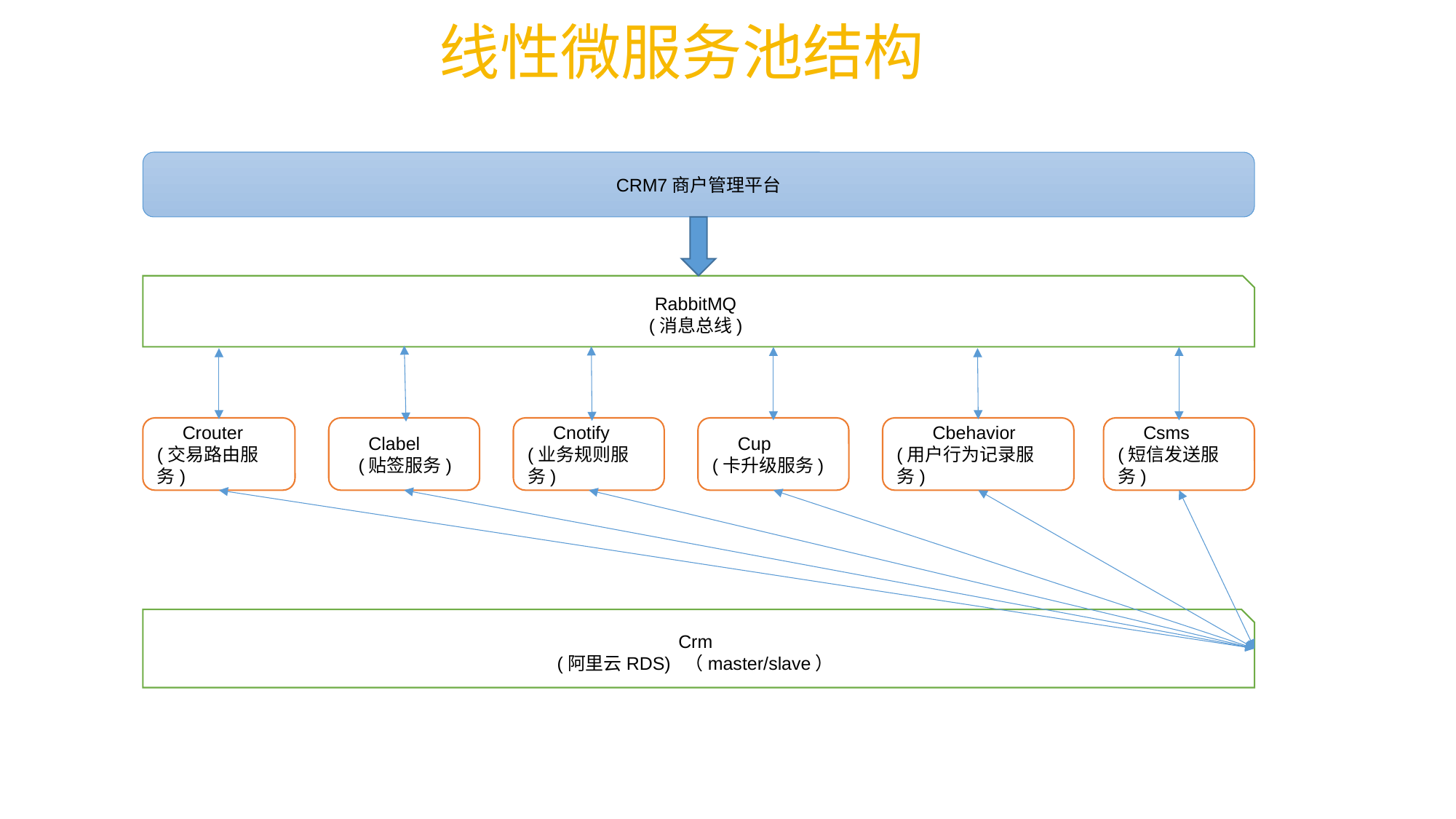

线性微服务池结构
CRM7商户管理平台

RabbitMQ
(消息总线)
     Crouter
(交易路由服务)
     Clabel
   (贴签服务)
     Cnotify
(业务规则服务)
     Cup
(卡升级服务)
       Cbehavior
(用户行为记录服务)
     Csms
(短信发送服务)
Crm
(阿里云RDS)  （master/slave）